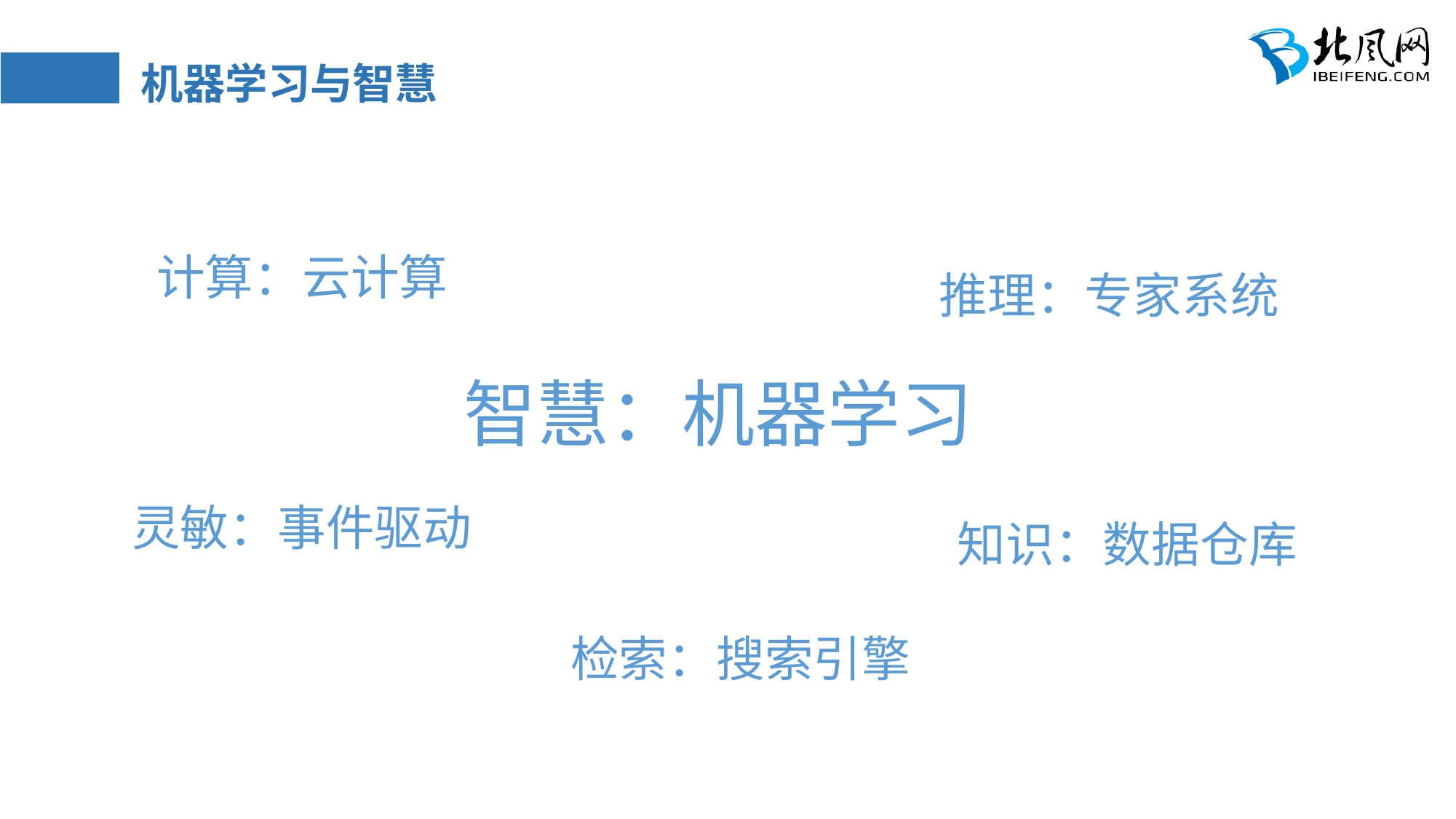

# 机器学习与智慧
计算：云计算
推理：专家系统
智慧：机器学习
灵敏：事件驱动
知识：数据仓库
检索：搜索引擎